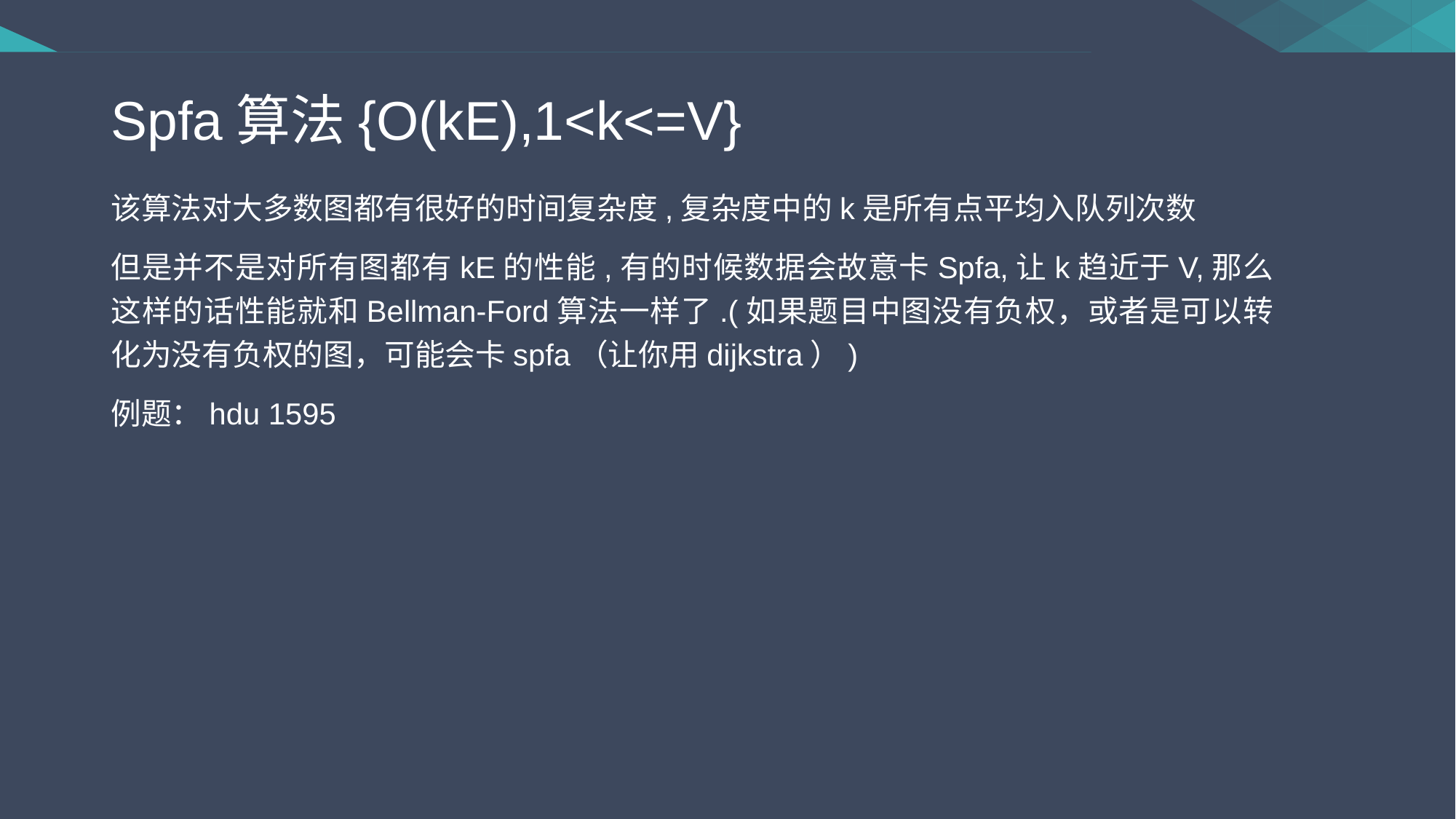

# Spfa算法{O(kE),1<k<=V}
该算法对大多数图都有很好的时间复杂度,复杂度中的k是所有点平均入队列次数
但是并不是对所有图都有kE的性能,有的时候数据会故意卡Spfa,让k趋近于V,那么这样的话性能就和Bellman-Ford算法一样了.(如果题目中图没有负权，或者是可以转化为没有负权的图，可能会卡spfa（让你用dijkstra）)
例题：hdu 1595